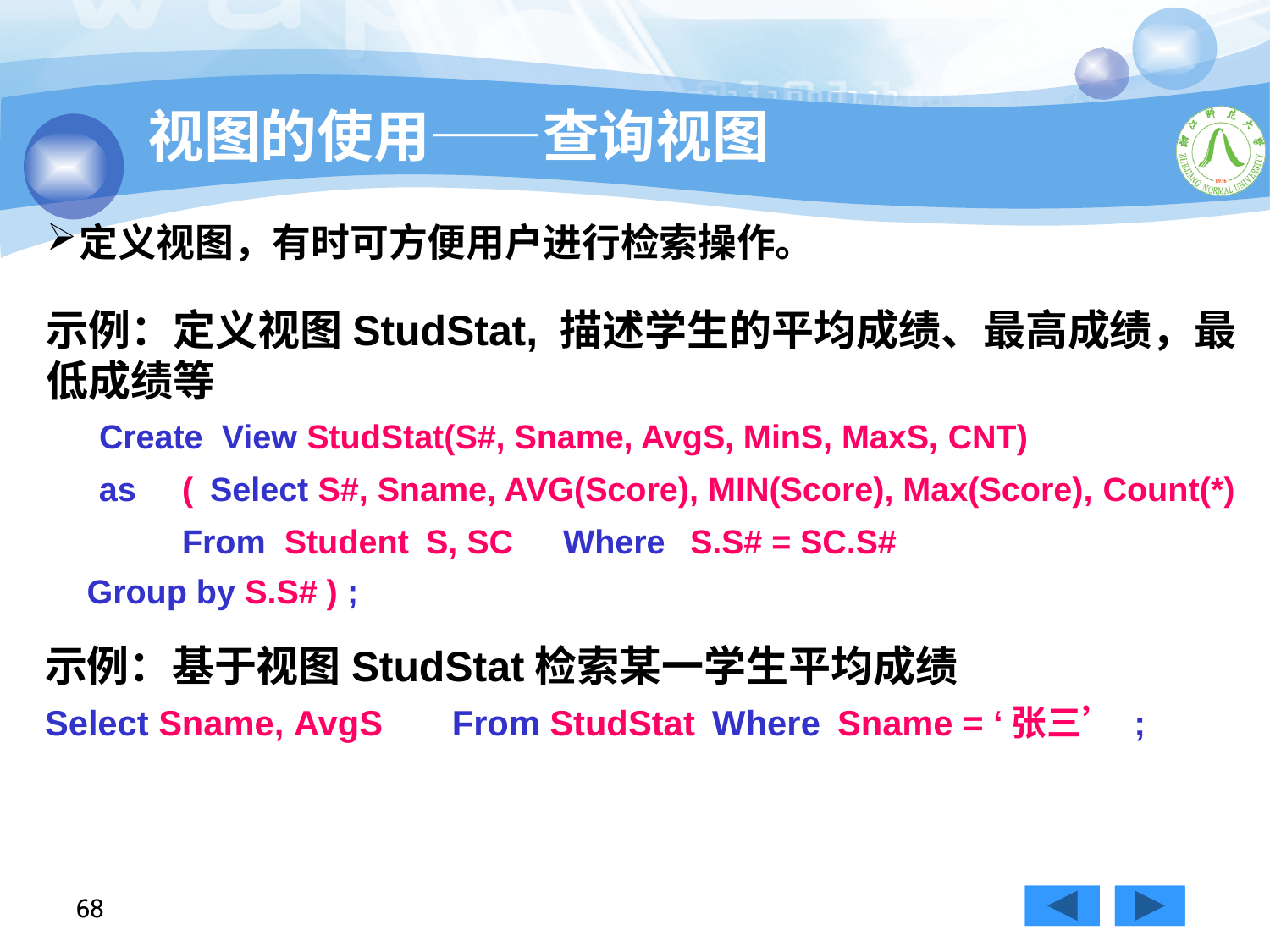

# 视图的使用——查询视图
定义视图，有时可方便用户进行检索操作。

示例：定义视图StudStat, 描述学生的平均成绩、最高成绩，最低成绩等
Create  View StudStat(S#, Sname, AvgS, MinS, MaxS, CNT)
as	( Select S#, Sname, AVG(Score), MIN(Score), Max(Score), Count(*)  From  Student S, SC	Where	S.S# = SC.S#
Group by S.S# ) ;

示例：基于视图StudStat检索某一学生平均成绩
Select Sname, AvgS	From StudStat Where Sname = ‘张三’ ;
68